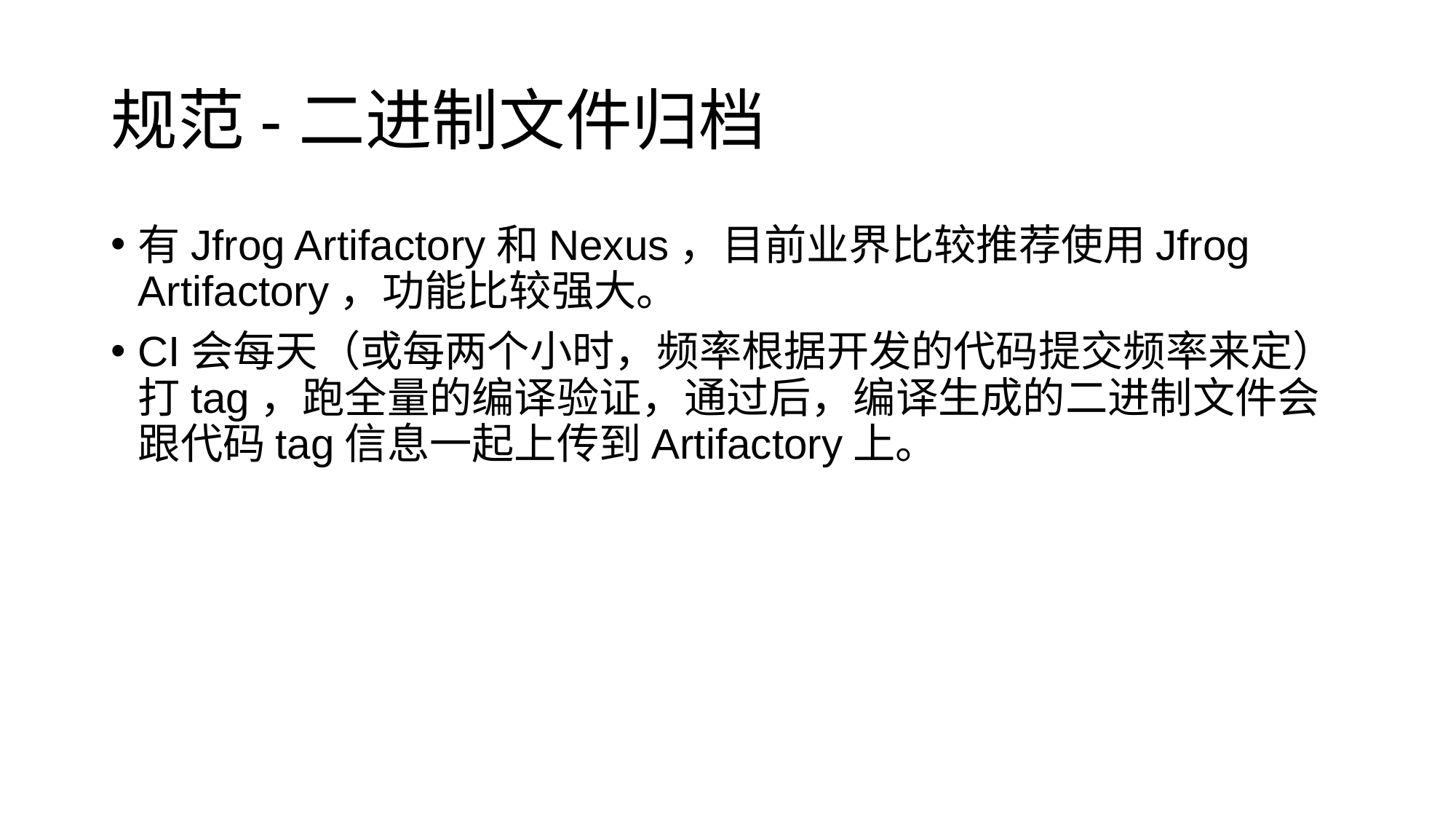

# 规范-二进制文件归档
有Jfrog Artifactory和Nexus，目前业界比较推荐使用Jfrog Artifactory，功能比较强大。
CI会每天（或每两个小时，频率根据开发的代码提交频率来定）打tag，跑全量的编译验证，通过后，编译生成的二进制文件会跟代码tag信息一起上传到Artifactory上。